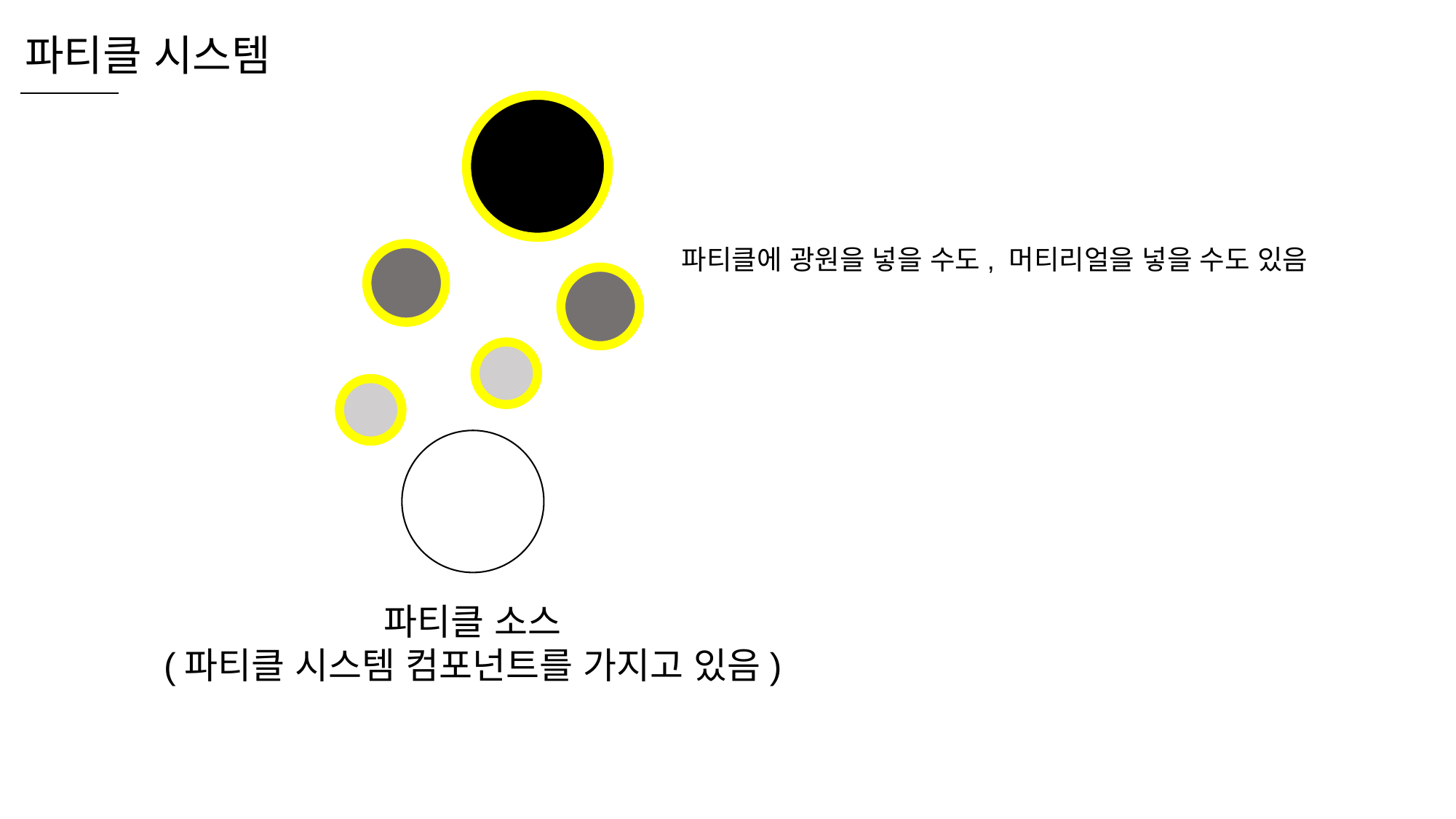

파티클 시스템

파티클에 광원을 넣을 수도, 머티리얼을 넣을 수도 있음

파티클 소스
(파티클 시스템 컴포넌트를 가지고 있음)